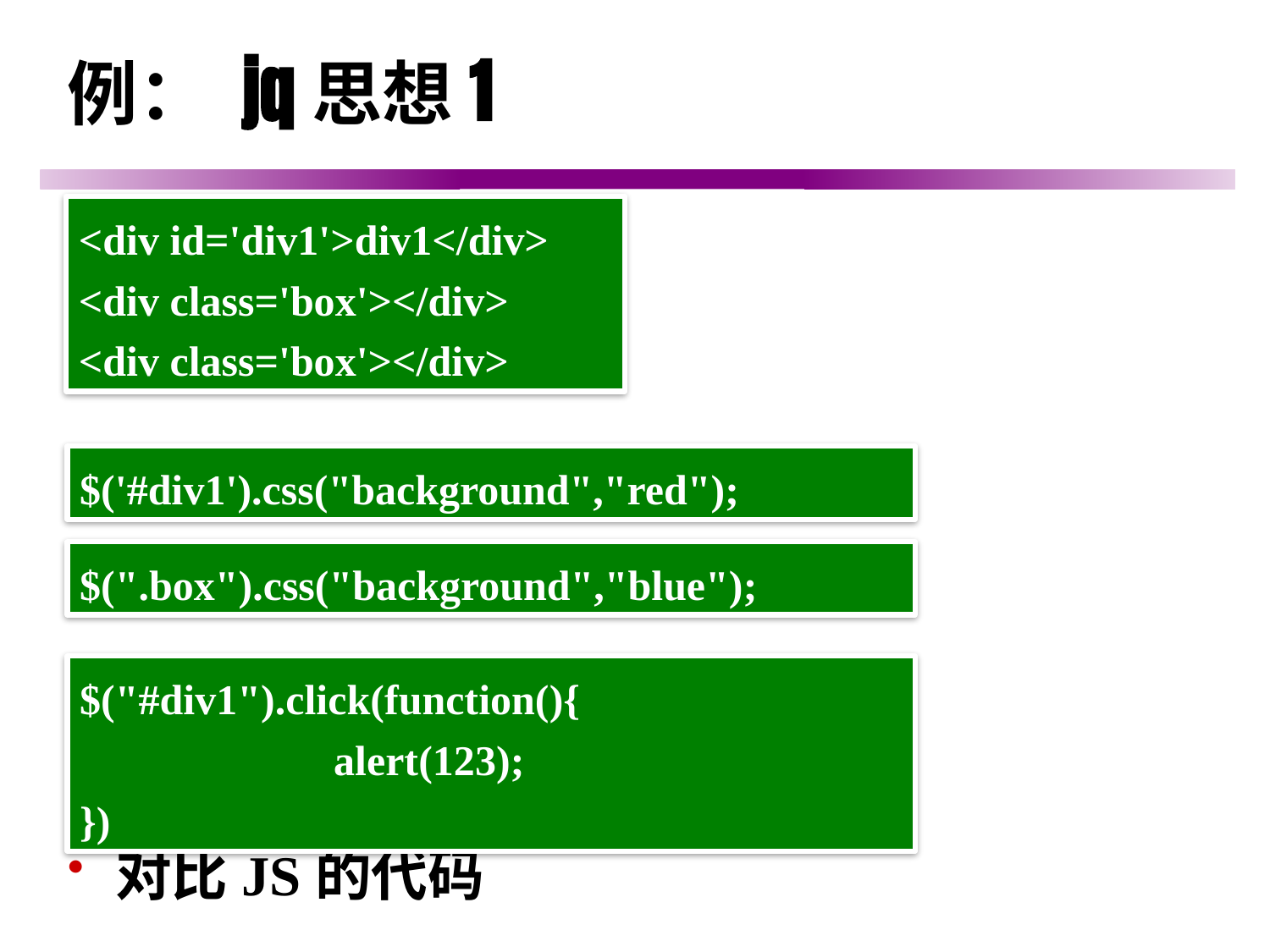

# 例： jq思想1
<div id='div1'>div1</div>
<div class='box'></div>
<div class='box'></div>

对比JS的代码
$('#div1').css("background","red");
$(".box").css("background","blue");
$("#div1").click(function(){
		alert(123);
})